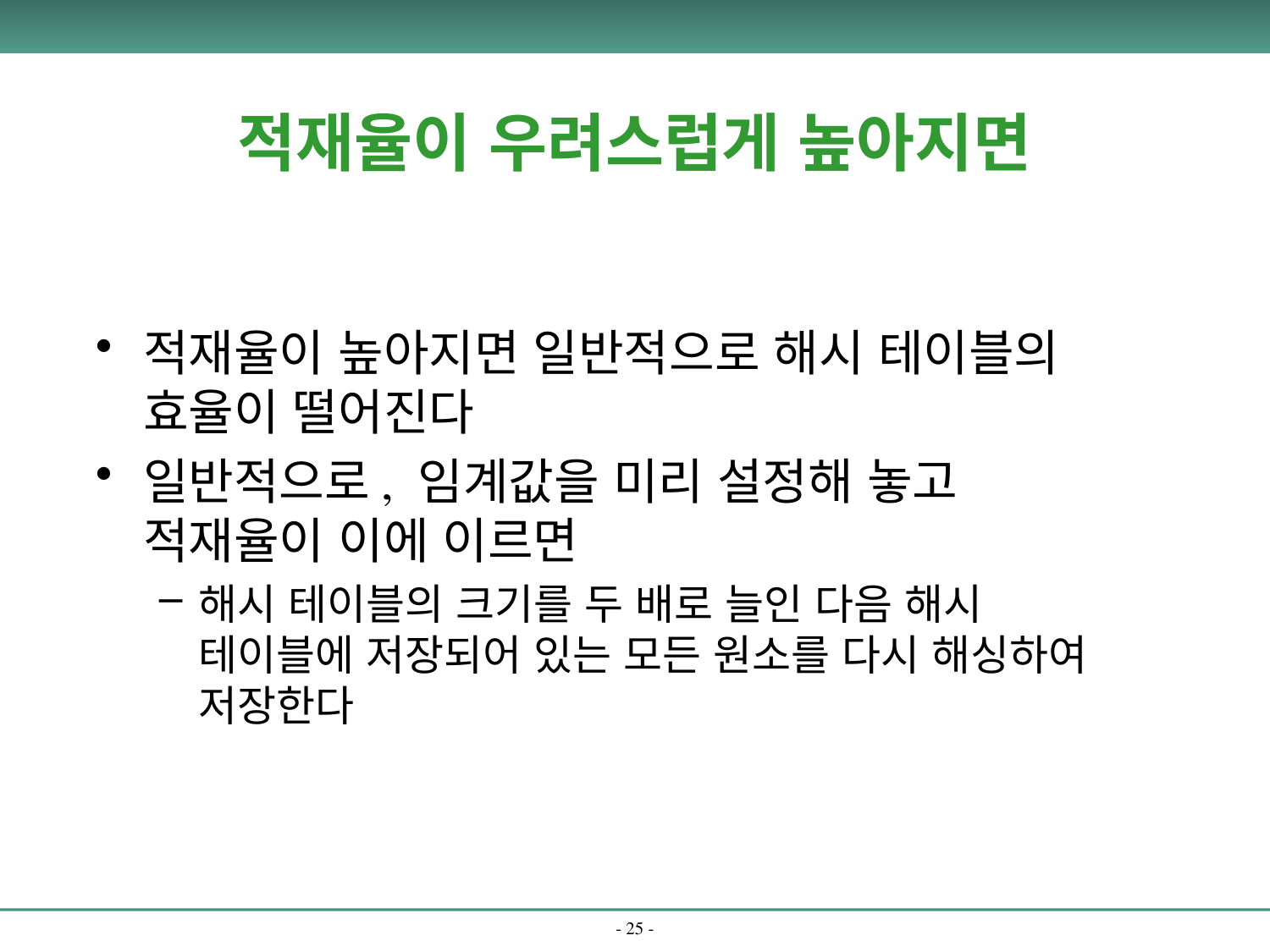

# 적재율이 우려스럽게 높아지면
적재율이 높아지면 일반적으로 해시 테이블의 효율이 떨어진다
일반적으로, 임계값을 미리 설정해 놓고 적재율이 이에 이르면
해시 테이블의 크기를 두 배로 늘인 다음 해시 테이블에 저장되어 있는 모든 원소를 다시 해싱하여 저장한다